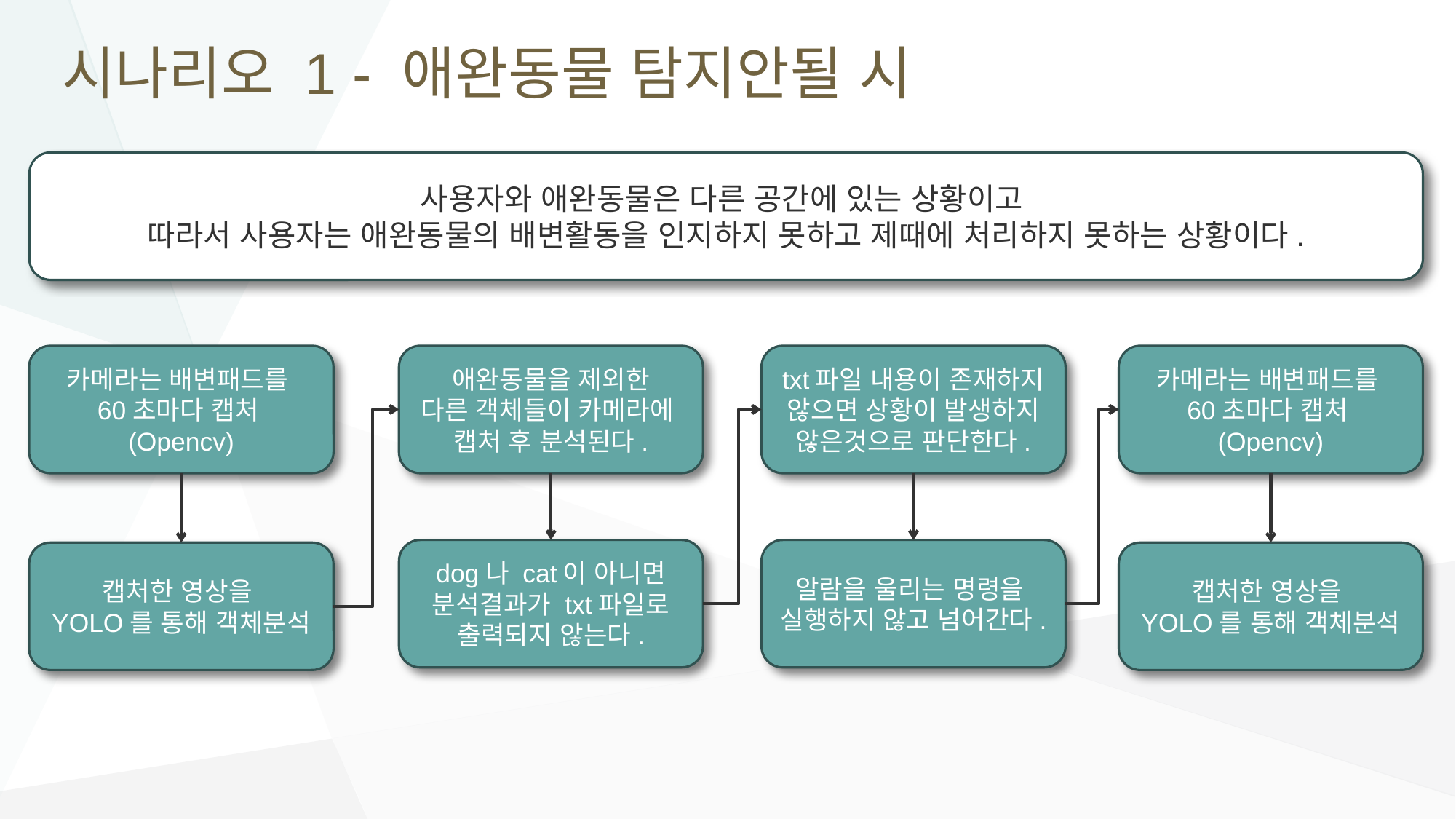

# 시나리오 1 - 애완동물 탐지안될 시
사용자와 애완동물은 다른 공간에 있는 상황이고
따라서 사용자는 애완동물의 배변활동을 인지하지 못하고 제때에 처리하지 못하는 상황이다.
카메라는 배변패드를
60초마다 캡처(Opencv)
애완동물을 제외한
다른 객체들이 카메라에
캡처 후 분석된다.
txt파일 내용이 존재하지
않으면 상황이 발생하지 않은것으로 판단한다.
카메라는 배변패드를
60초마다 캡처(Opencv)
dog나 cat이 아니면
분석결과가 txt파일로
출력되지 않는다.
알람을 울리는 명령을
실행하지 않고 넘어간다.
캡처한 영상을
YOLO를 통해 객체분석
캡처한 영상을
YOLO를 통해 객체분석